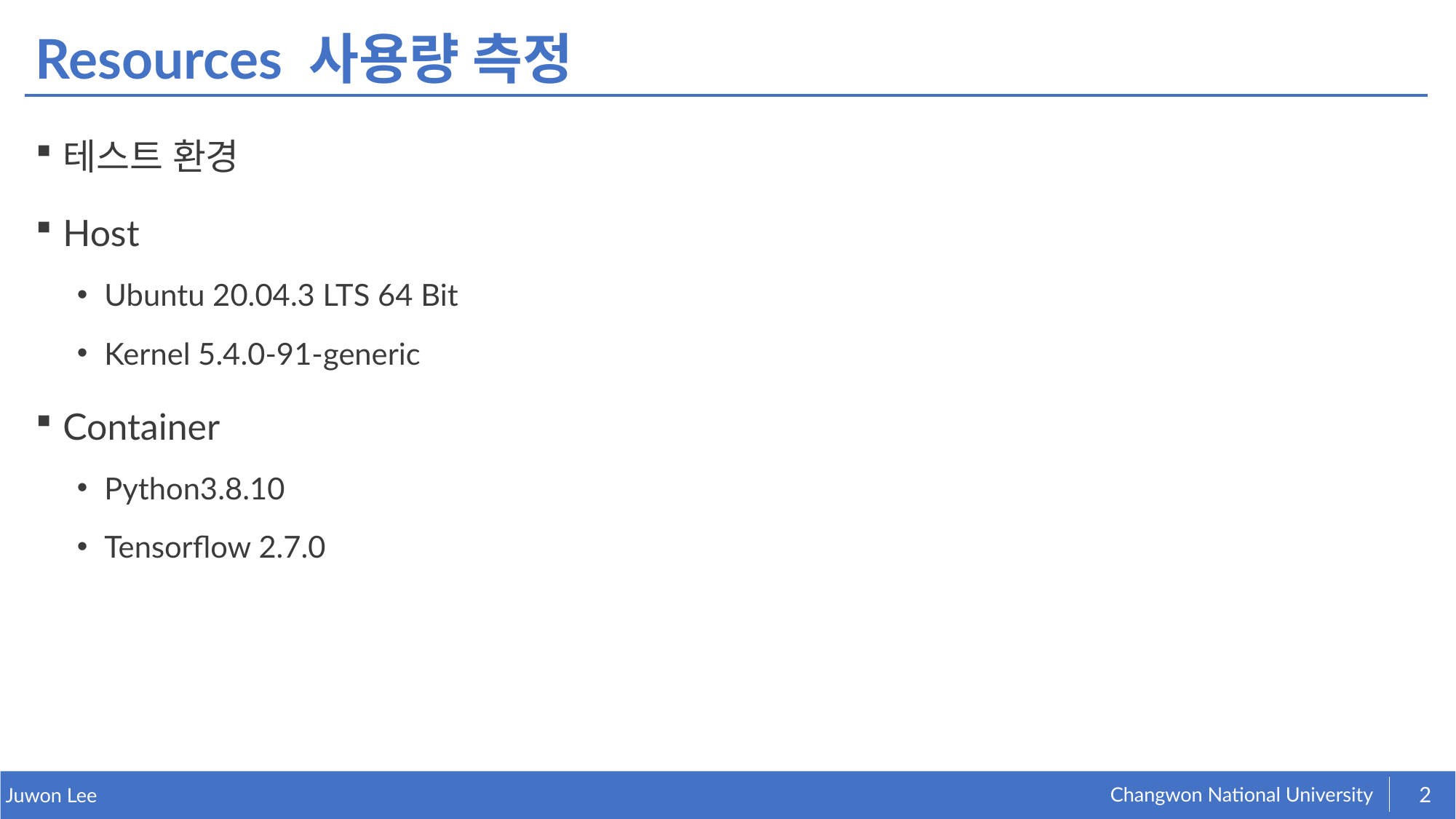

# Resources 사용량 측정
테스트 환경
Host
Ubuntu 20.04.3 LTS 64 Bit
Kernel 5.4.0-91-generic
Container
Python3.8.10
Tensorflow 2.7.0

2